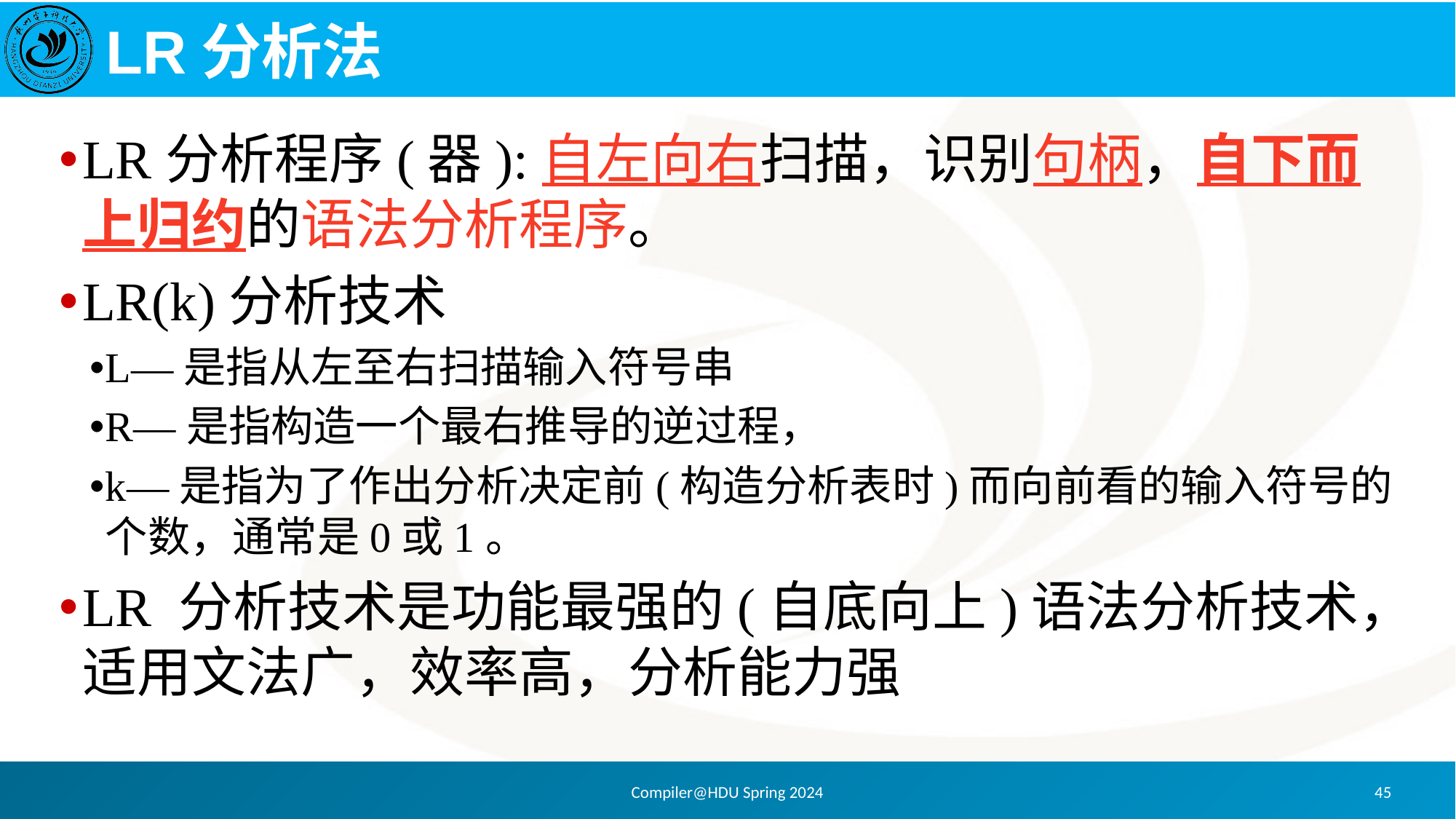

# LR分析法
LR分析程序(器):自左向右扫描，识别句柄，自下而上归约的语法分析程序。
LR(k)分析技术
L—是指从左至右扫描输入符号串
R—是指构造一个最右推导的逆过程，
k—是指为了作出分析决定前(构造分析表时)而向前看的输入符号的个数，通常是0或1。
LR 分析技术是功能最强的(自底向上)语法分析技术，适用文法广，效率高，分析能力强
Compiler@HDU Spring 2024
45